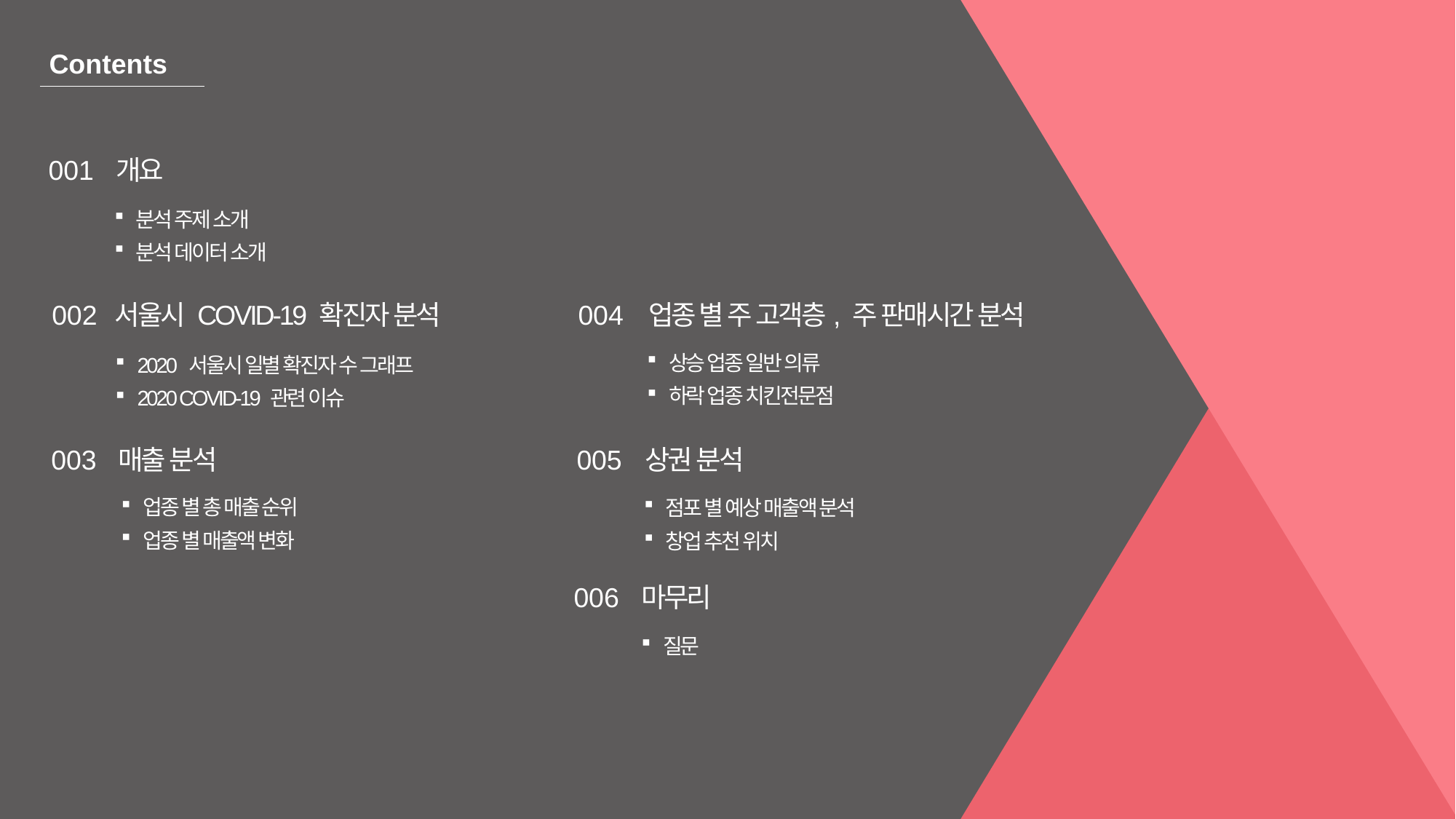

Contents
001
개요
분석 주제 소개
분석 데이터 소개
002
서울시 COVID-19 확진자 분석
004
업종 별 주 고객층, 주 판매시간 분석
상승 업종 일반 의류
하락 업종 치킨전문점
2020 서울시 일별 확진자 수 그래프
2020 COVID-19 관련 이슈
003
매출 분석
005
상권 분석
업종 별 총 매출 순위
업종 별 매출액 변화
점포 별 예상 매출액 분석
창업 추천 위치
006
마무리
질문